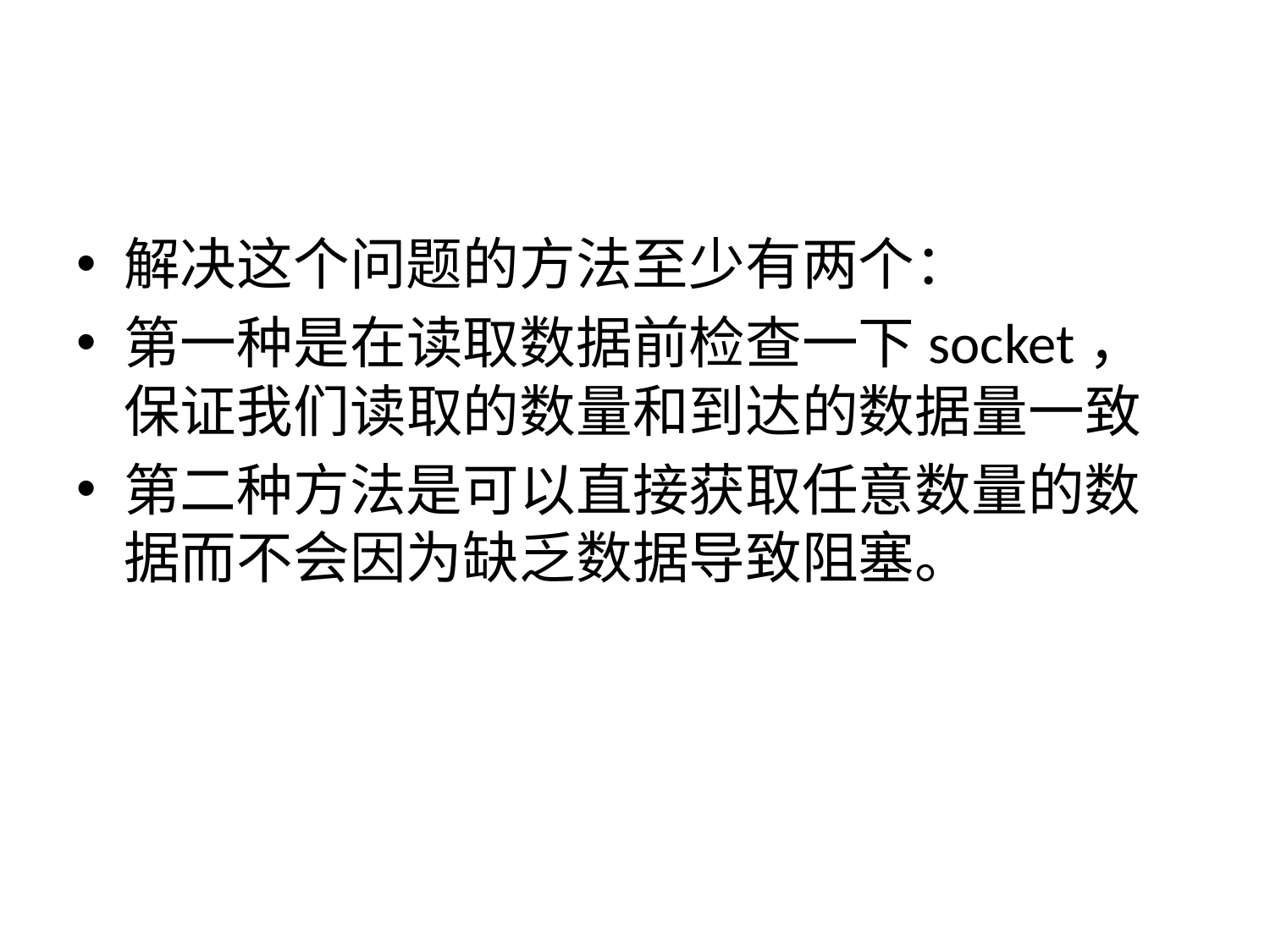

#
解决这个问题的方法至少有两个：
第一种是在读取数据前检查一下socket，保证我们读取的数量和到达的数据量一致
第二种方法是可以直接获取任意数量的数据而不会因为缺乏数据导致阻塞。